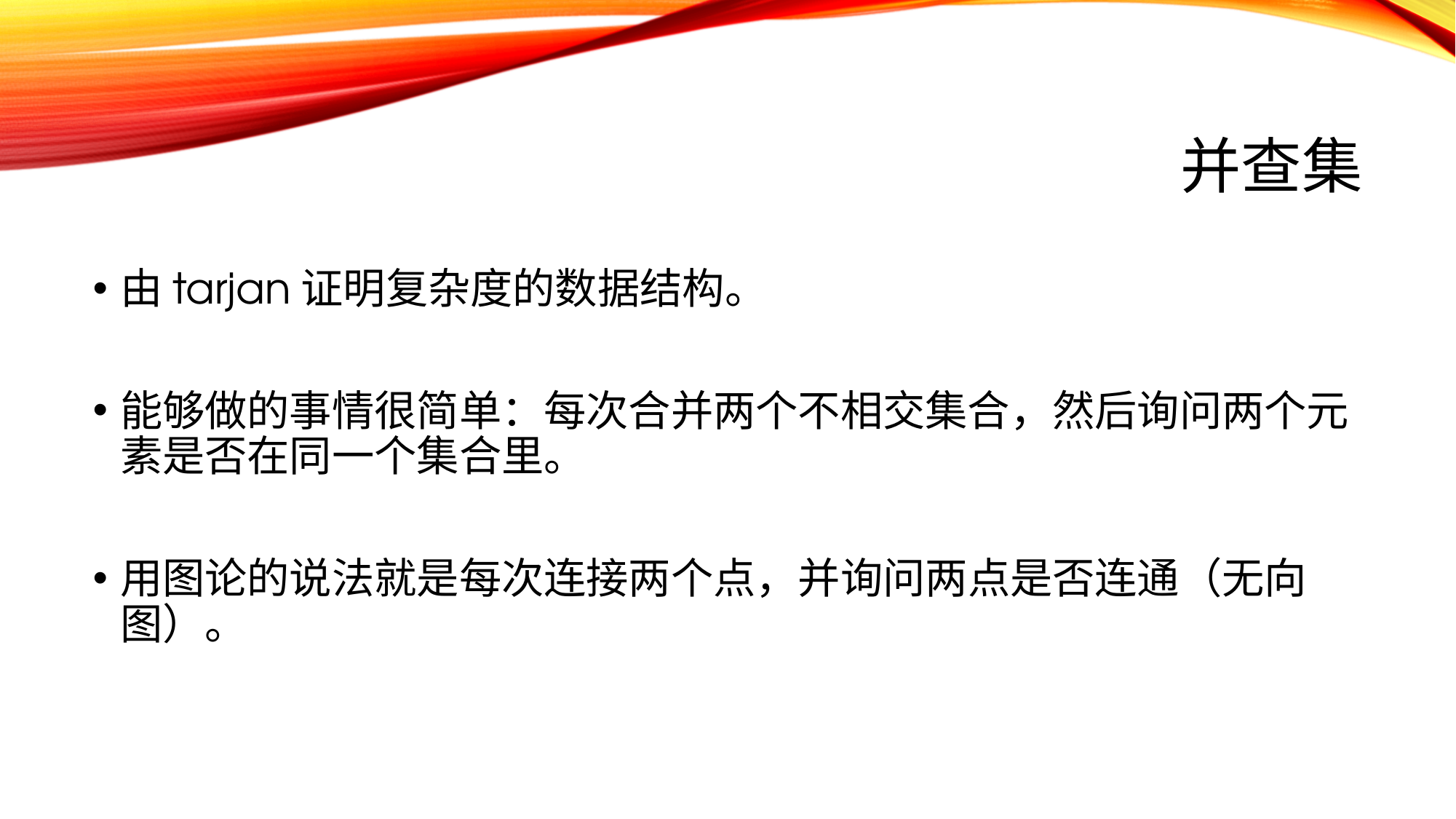

# 并查集
由tarjan证明复杂度的数据结构。

能够做的事情很简单：每次合并两个不相交集合，然后询问两个元素是否在同一个集合里。

用图论的说法就是每次连接两个点，并询问两点是否连通（无向图）。